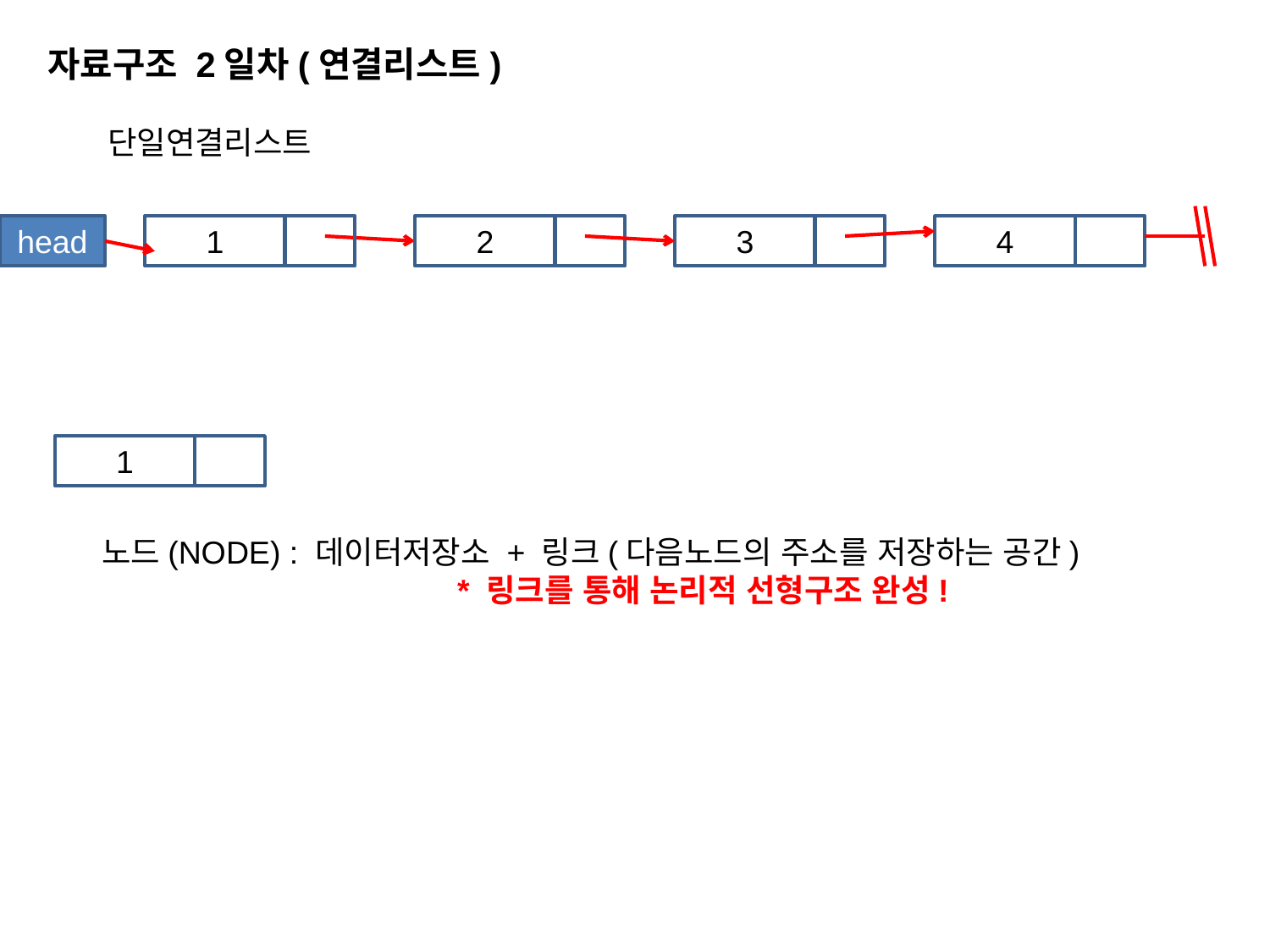

자료구조 2일차(연결리스트)
단일연결리스트
head
1

2

3

4

1

노드(NODE) : 데이터저장소 + 링크(다음노드의 주소를 저장하는 공간)
                                        * 링크를 통해 논리적 선형구조 완성!